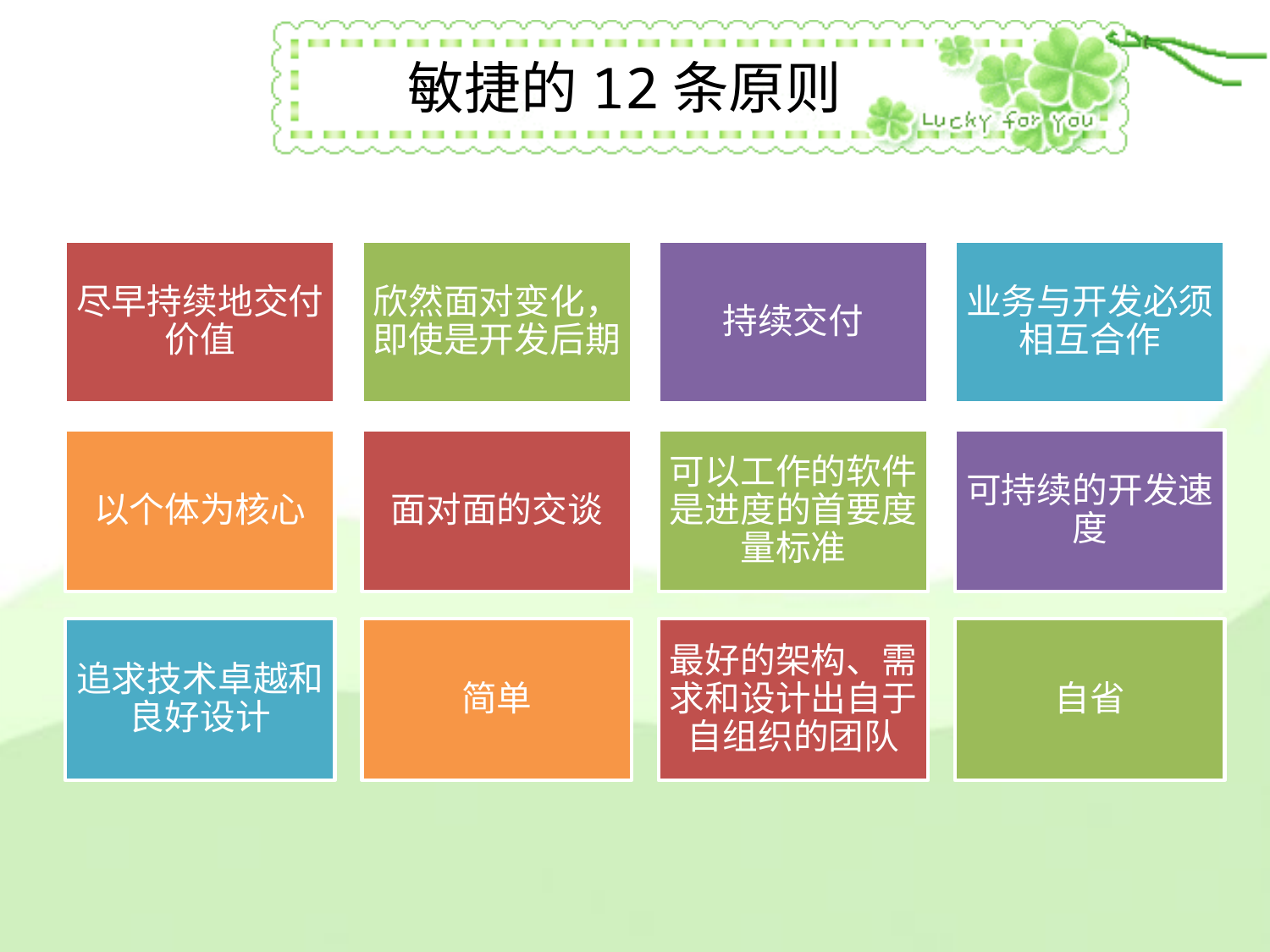

敏捷的12条原则
尽早持续地交付价值
欣然面对变化，即使是开发后期
持续交付
业务与开发必须相互合作
以个体为核心
面对面的交谈
可以工作的软件是进度的首要度量标准
可持续的开发速度
追求技术卓越和良好设计
简单
最好的架构、需求和设计出自于自组织的团队
自省